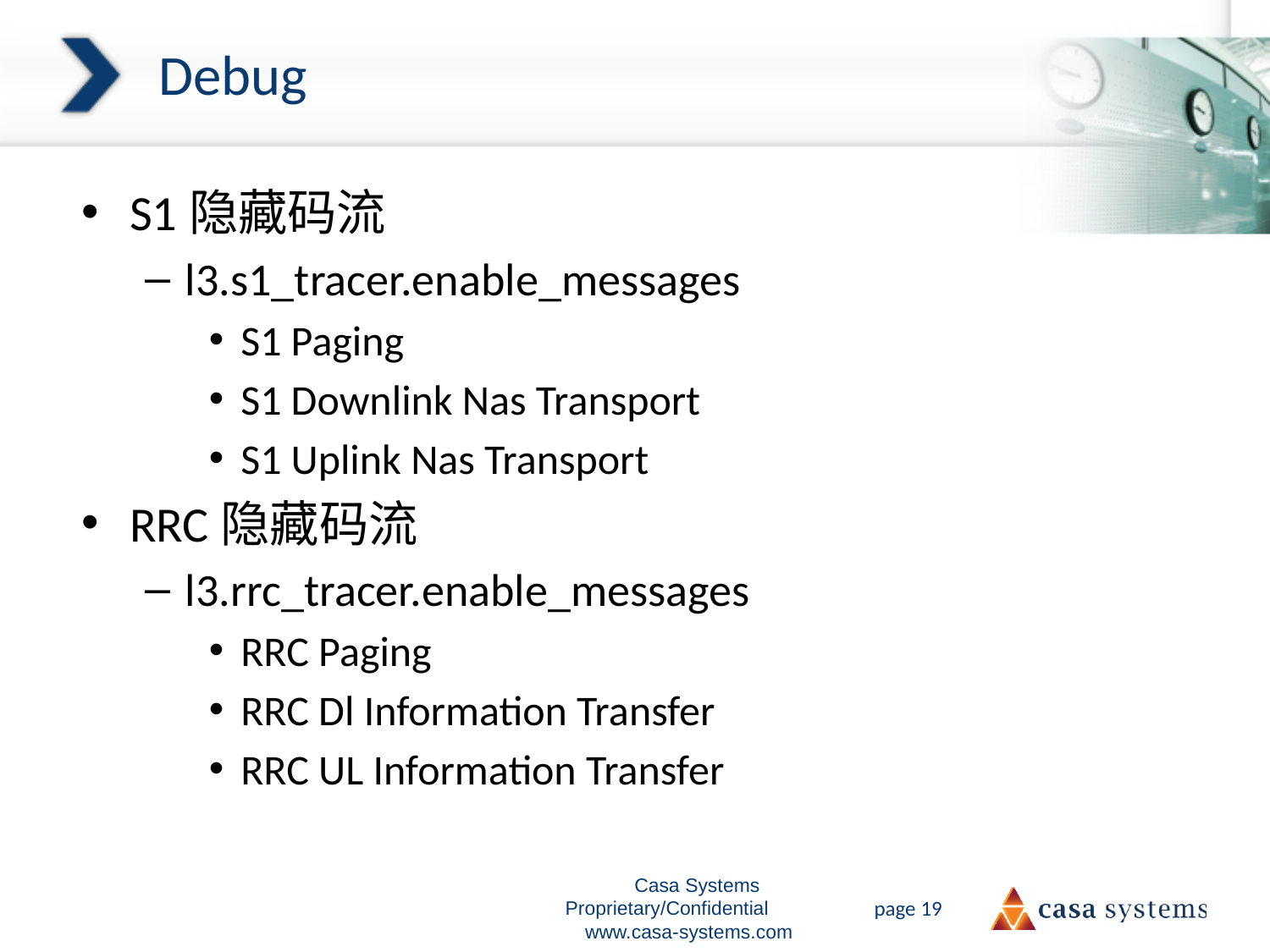

# Debug
S1隐藏码流
l3.s1_tracer.enable_messages
S1 Paging
S1 Downlink Nas Transport
S1 Uplink Nas Transport
RRC隐藏码流
l3.rrc_tracer.enable_messages
RRC Paging
RRC Dl Information Transfer
RRC UL Information Transfer

Casa Systems Proprietary/Confidential            www.casa-systems.com
page 19